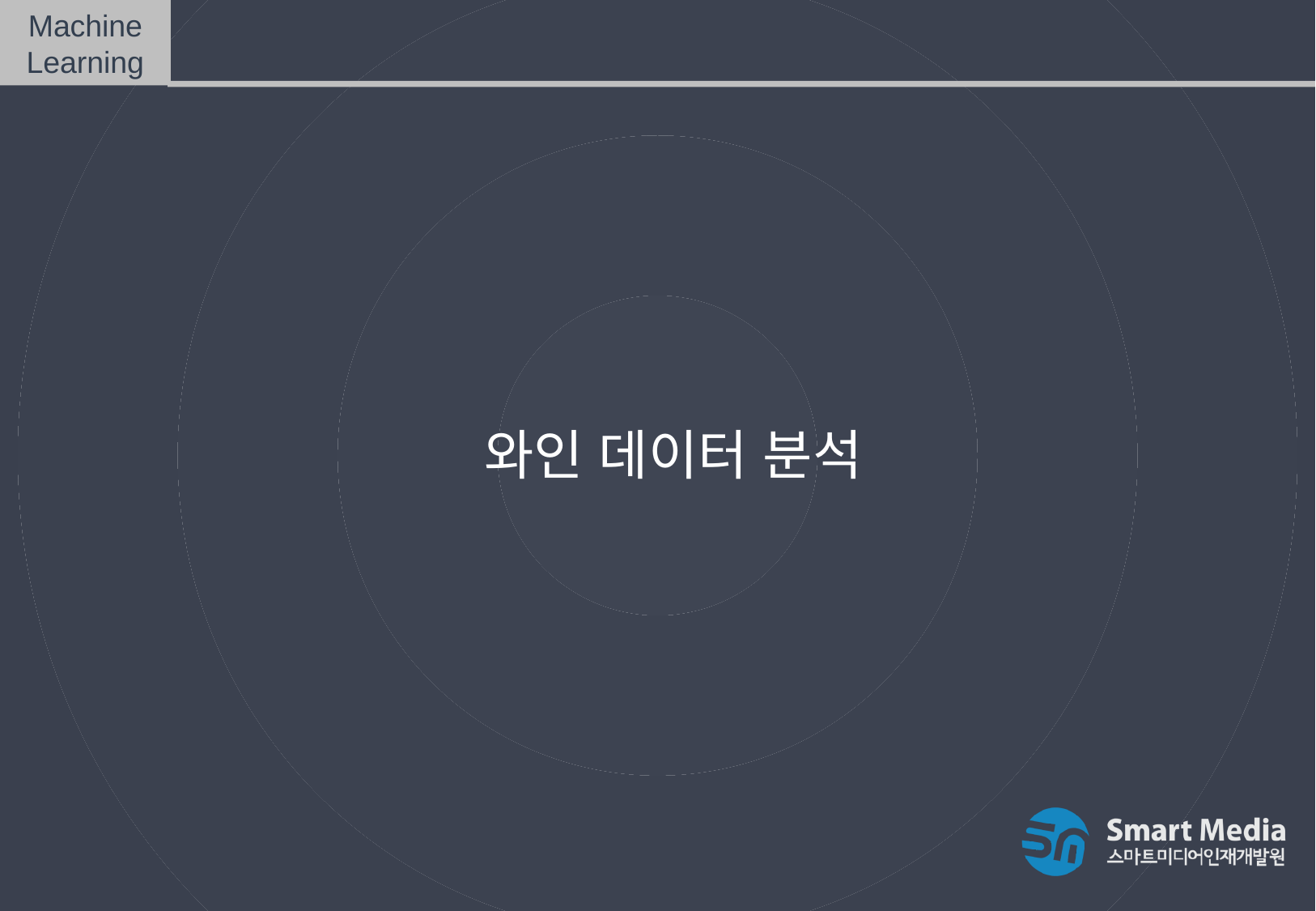

Machine Learning
와인 데이터

와인 데이터 분석